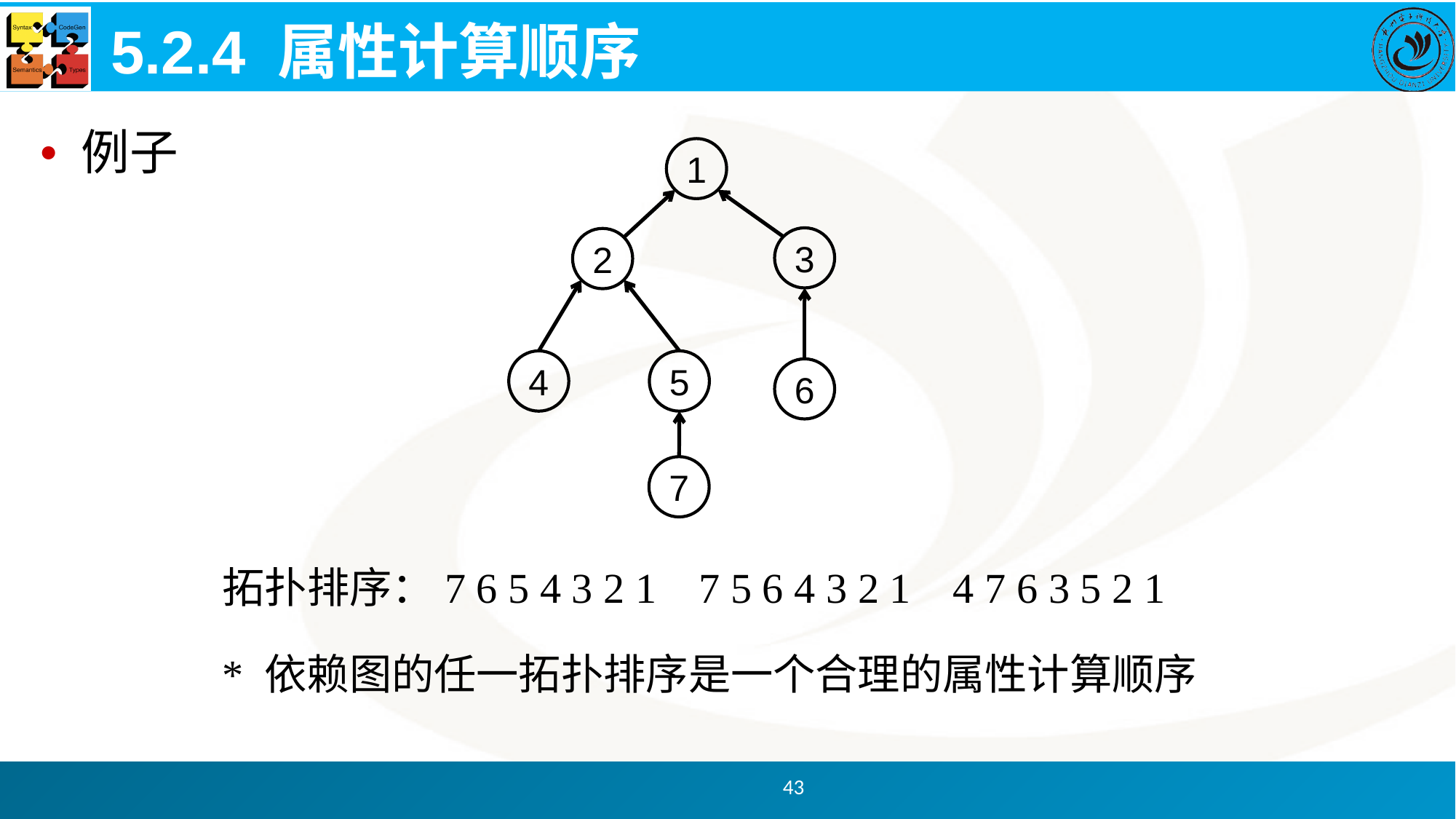

# 5.2.4 属性计算顺序
例子
1
3
2
4
5
6
7
拓扑排序：7 6 5 4 3 2 1    7 5 6 4 3 2 1    4 7 6 3 5 2 1
* 依赖图的任一拓扑排序是一个合理的属性计算顺序
43